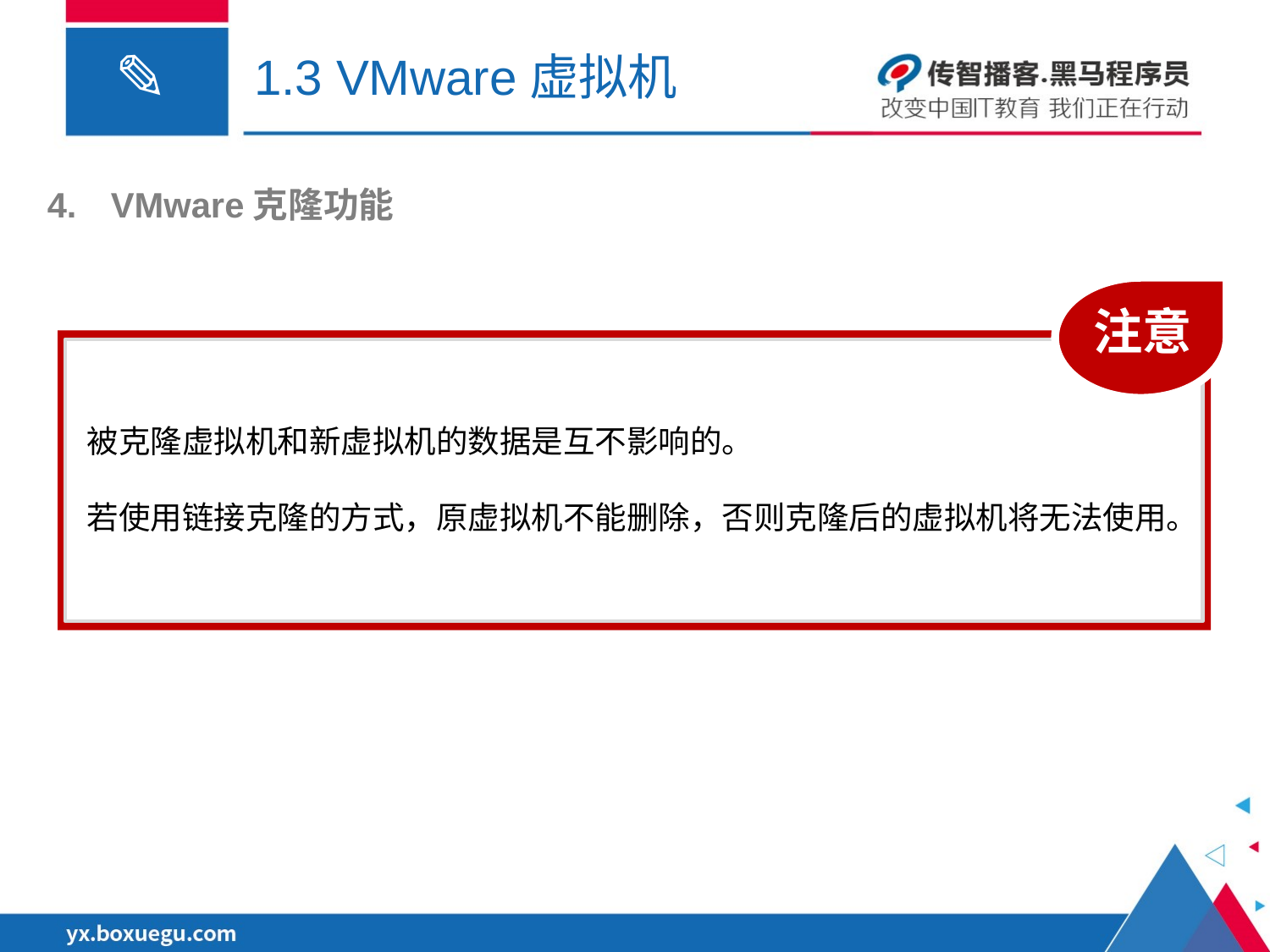

# 1.3 VMware虚拟机
VMware克隆功能

注意

被克隆虚拟机和新虚拟机的数据是互不影响的。
若使用链接克隆的方式，原虚拟机不能删除，否则克隆后的虚拟机将无法使用。